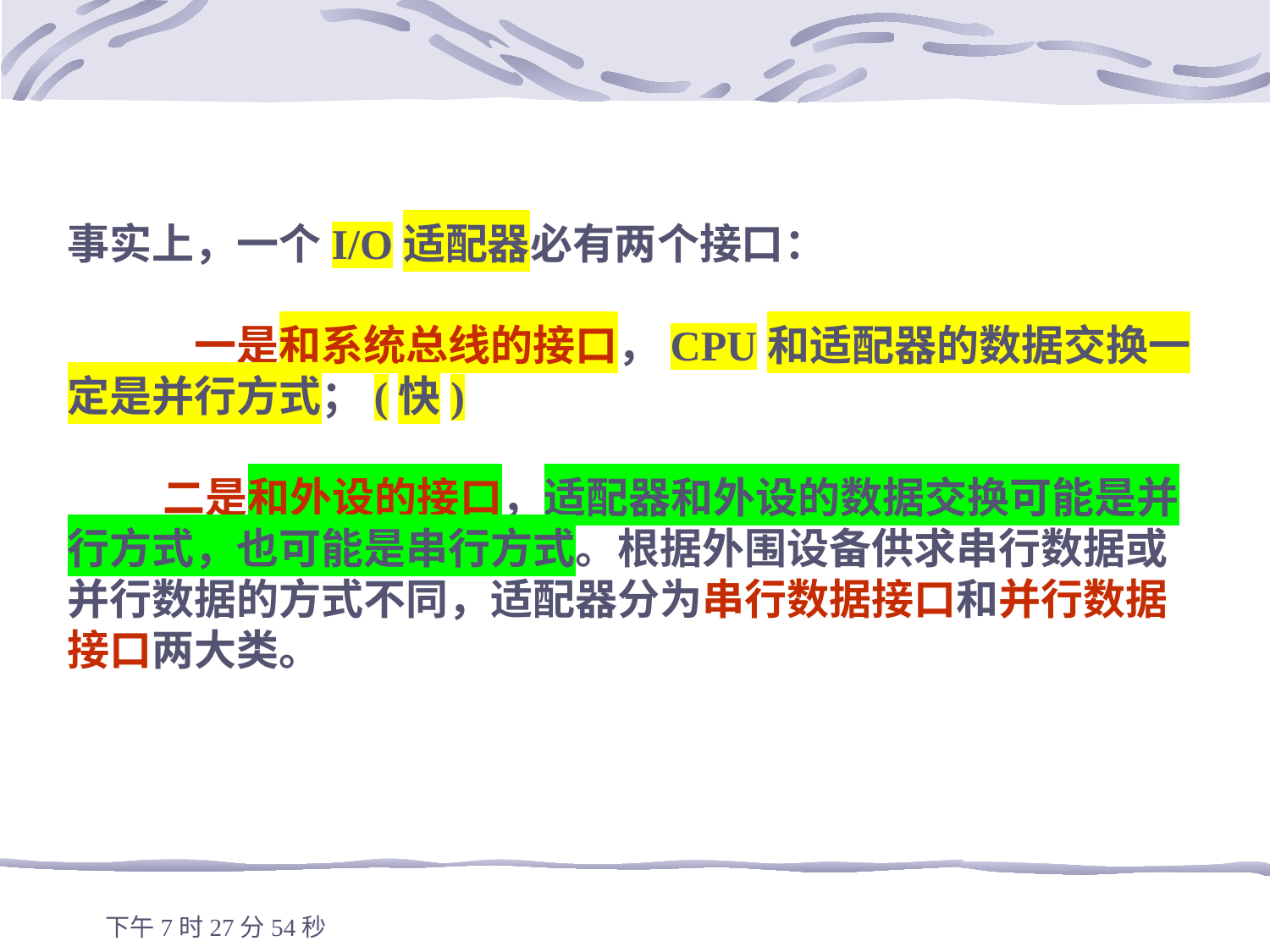

事实上，一个I/O适配器必有两个接口：

　　　一是和系统总线的接口，CPU和适配器的数据交换一定是并行方式；(快)

         二是和外设的接口，适配器和外设的数据交换可能是并行方式，也可能是串行方式。根据外围设备供求串行数据或并行数据的方式不同，适配器分为串行数据接口和并行数据接口两大类。
下午7时27分54秒